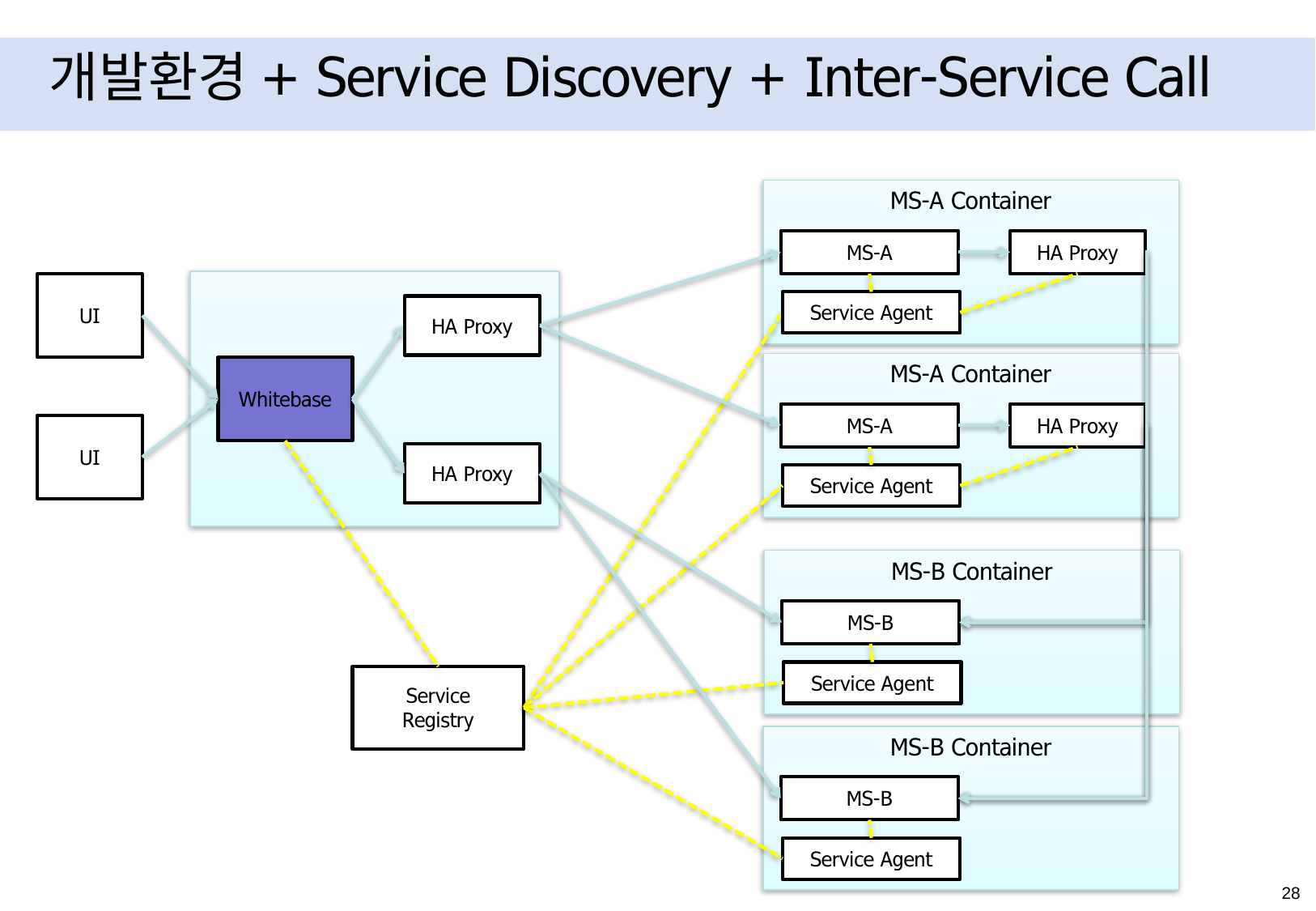

# 개발환경+ Service Discovery + Inter-Service Call
MS-A Container
MS-A
HA Proxy

UI
Service Agent
HA Proxy
MS-A Container
Whitebase
MS-A
HA Proxy
UI
HA Proxy
Service Agent
MS-B Container
MS-B
Service Agent
Service
Registry
MS-B Container
MS-B
Service Agent